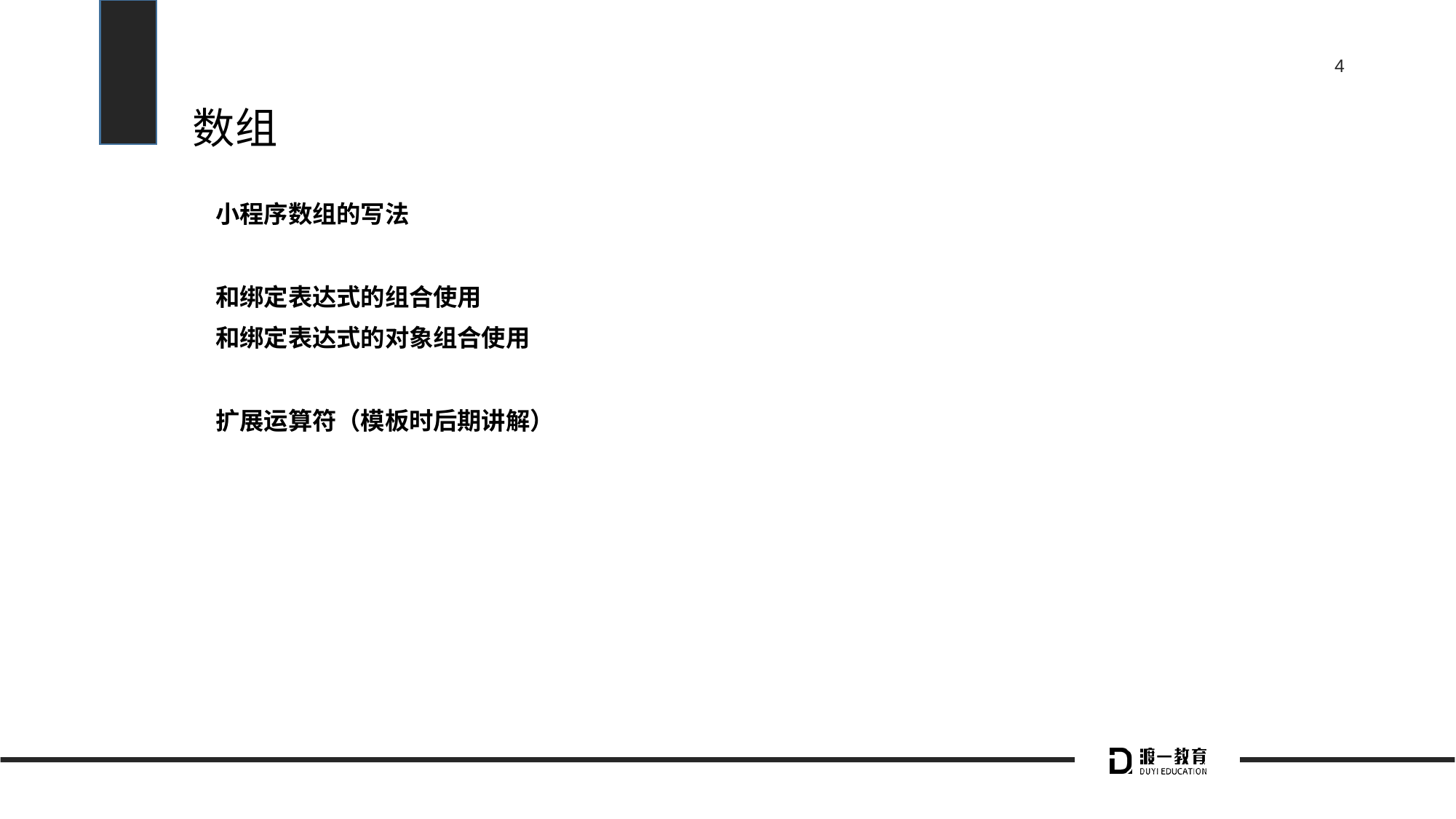

# 数组
小程序数组的写法

和绑定表达式的组合使用
和绑定表达式的对象组合使用

扩展运算符（模板时后期讲解）